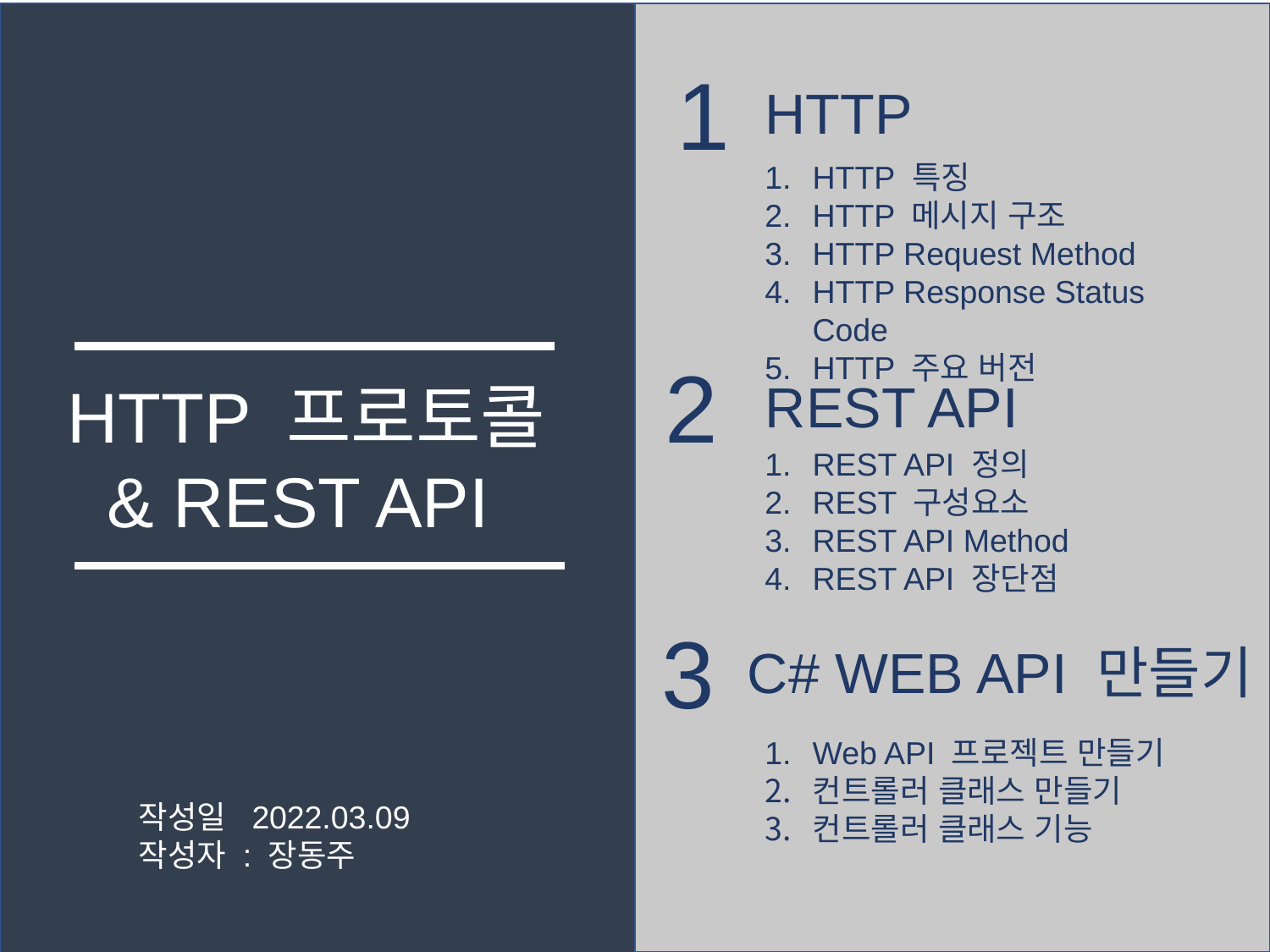

1
HTTP
HTTP 특징
HTTP 메시지 구조
HTTP Request Method
HTTP Response Status Code
HTTP 주요 버전
2
REST API
HTTP 프로토콜
  & REST API
REST API 정의
REST 구성요소
REST API Method
REST API 장단점
3
C# WEB API 만들기
Web API 프로젝트 만들기
컨트롤러 클래스 만들기
컨트롤러 클래스 기능
작성일  2022.03.09
작성자 : 장동주